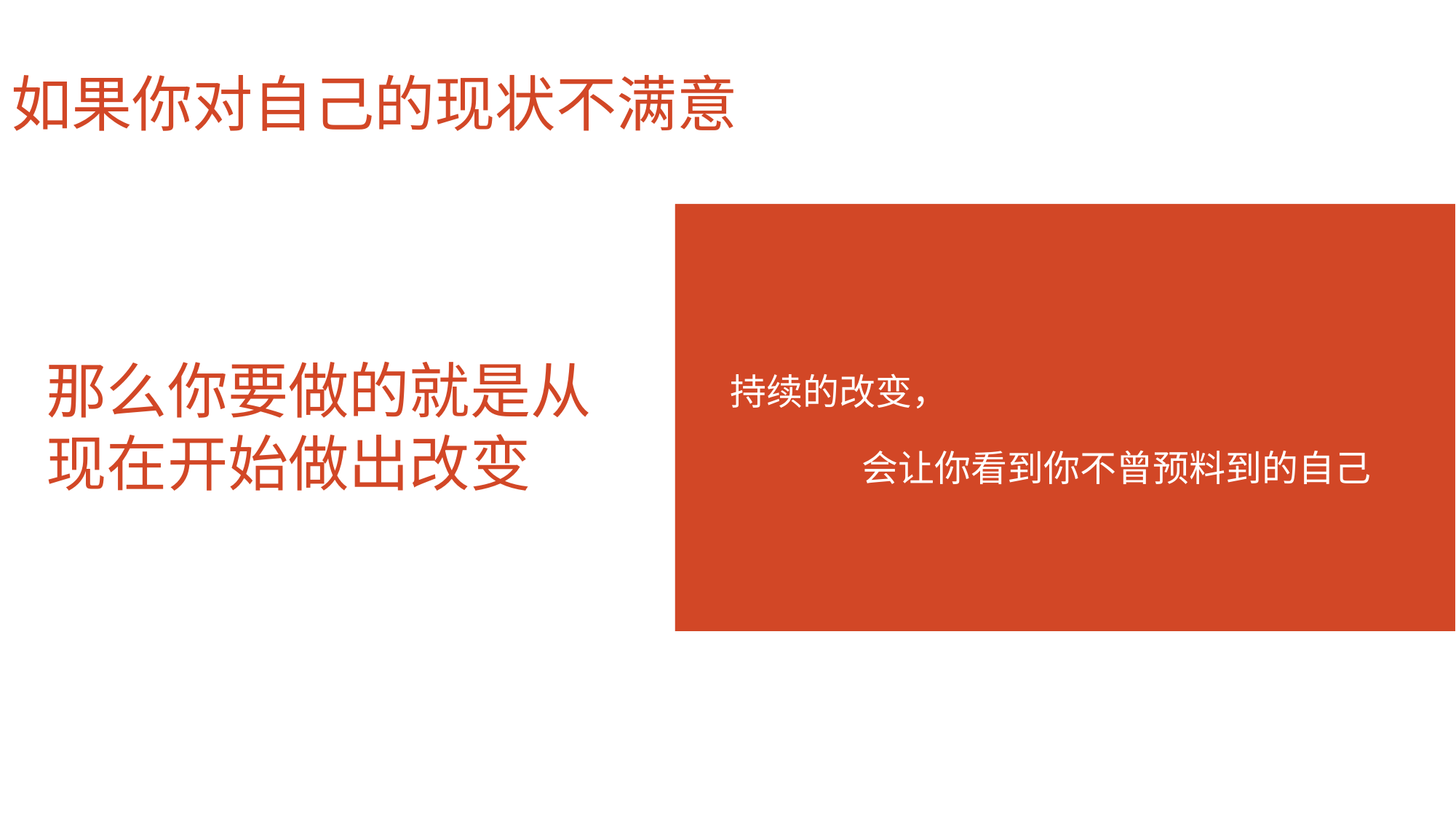

# 如果你对自己的现状不满意
那么你要做的就是从现在开始做出改变
持续的改变，
               会让你看到你不曾预料到的自己